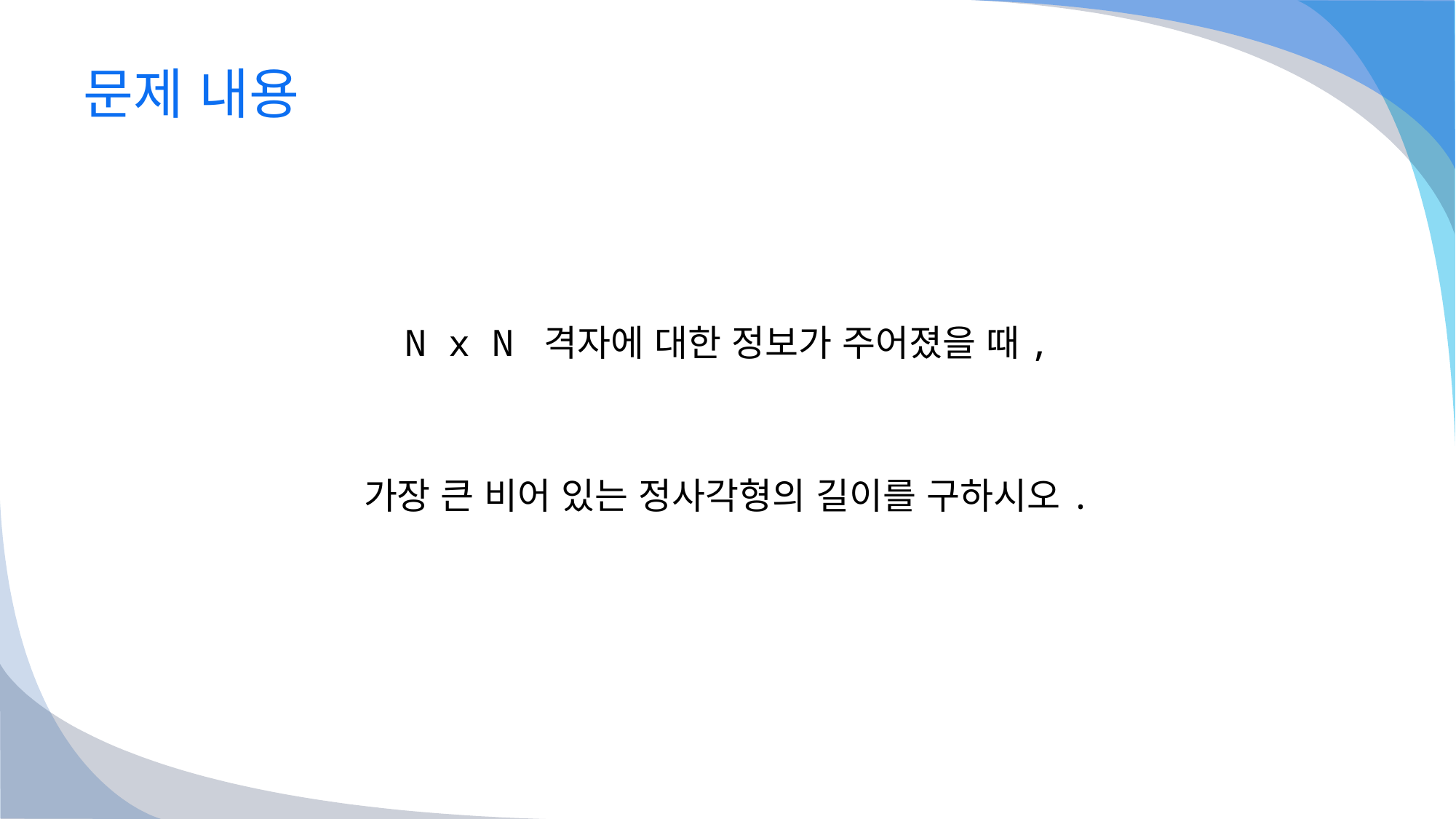

# 문제 내용

N x N 격자에 대한 정보가 주어졌을 때,

가장 큰 비어 있는 정사각형의 길이를 구하시오.